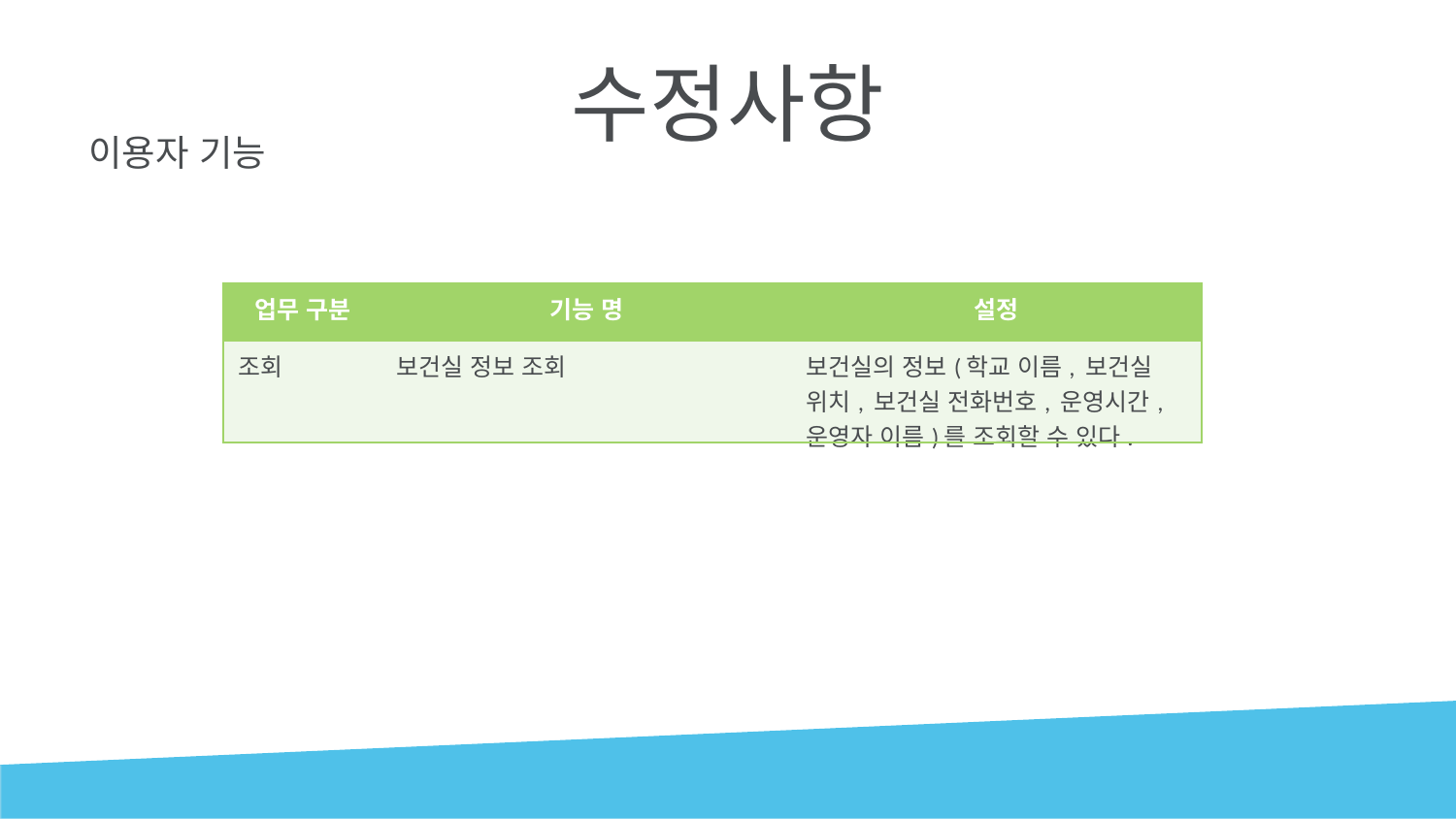

# 수정사항
이용자 기능
| 업무 구분 | 기능 명 | 설정 |
| --- | --- | --- |
| 조회 | 보건실 정보 조회 | 보건실의 정보(학교 이름, 보건실 위치, 보건실 전화번호, 운영시간, 운영자 이름)를 조회할 수 있다. |